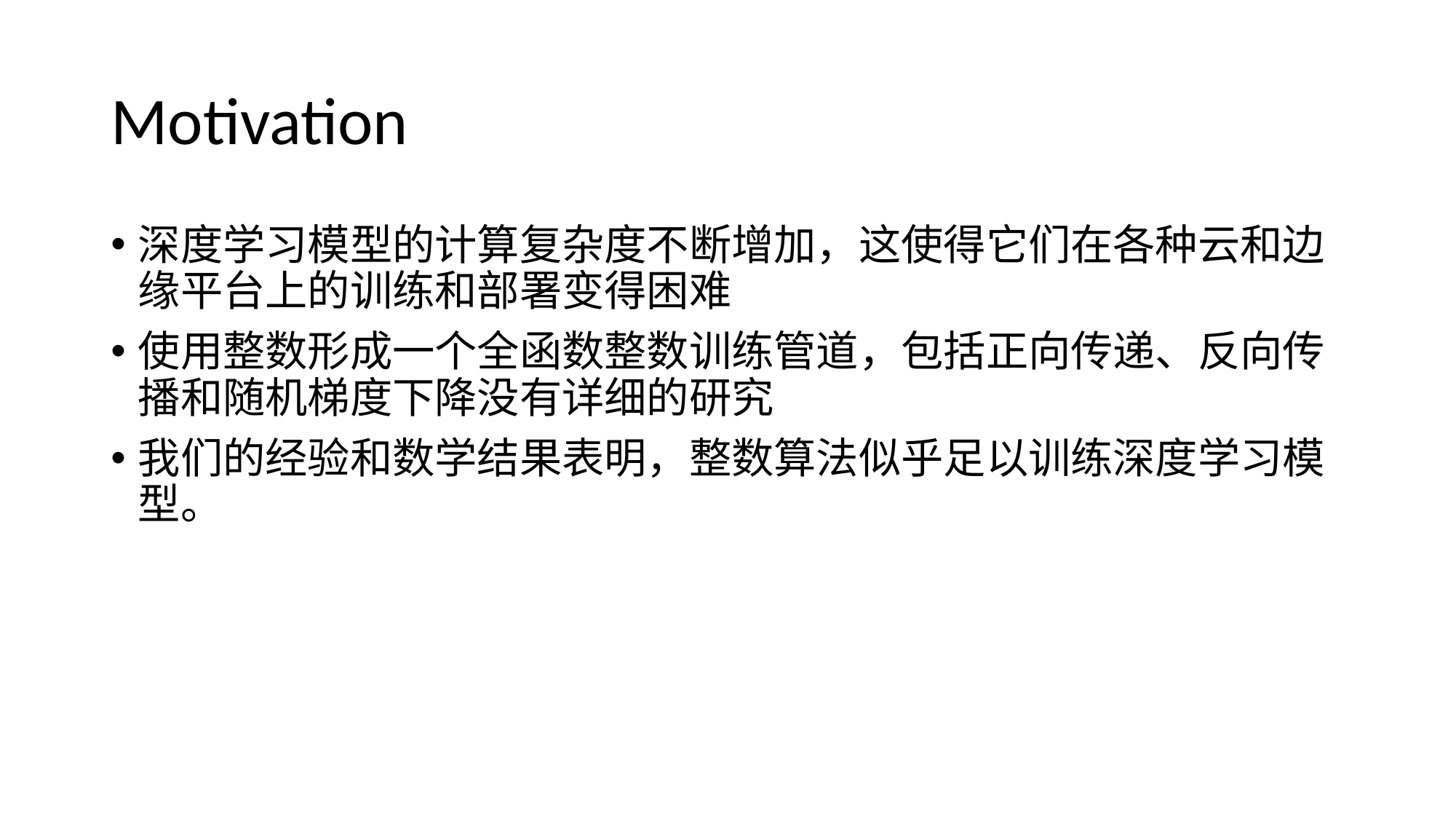

# Motivation
深度学习模型的计算复杂度不断增加，这使得它们在各种云和边缘平台上的训练和部署变得困难
使用整数形成一个全函数整数训练管道，包括正向传递、反向传播和随机梯度下降没有详细的研究
我们的经验和数学结果表明，整数算法似乎足以训练深度学习模型。